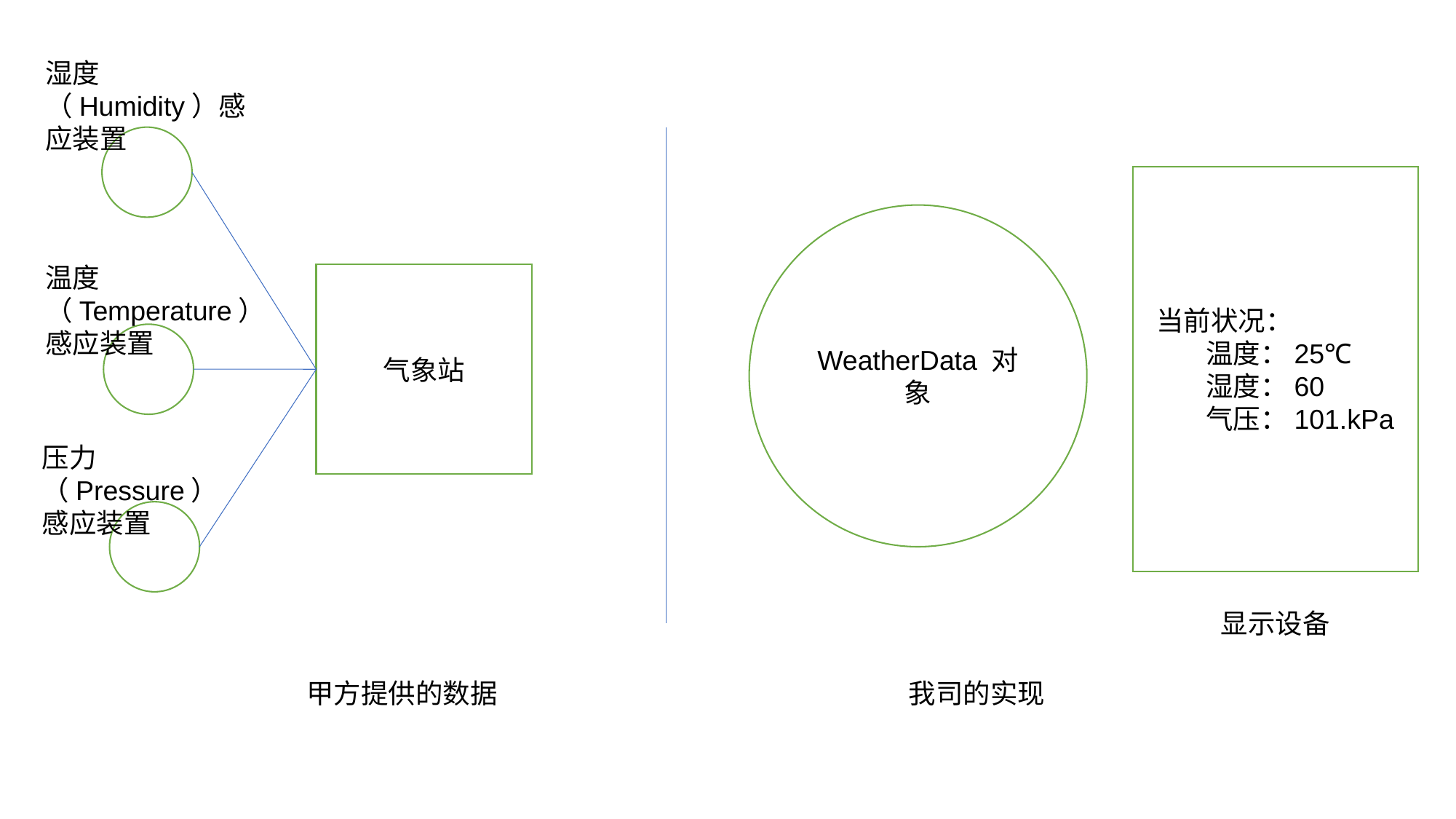

湿度（Humidity）感应装置

 当前状况：
         温度：25℃
         湿度：60
         气压：101.kPa
WeatherData 对象
温度（Temperature）感应装置
气象站

压力（Pressure）感应装置

显示设备
甲方提供的数据
我司的实现